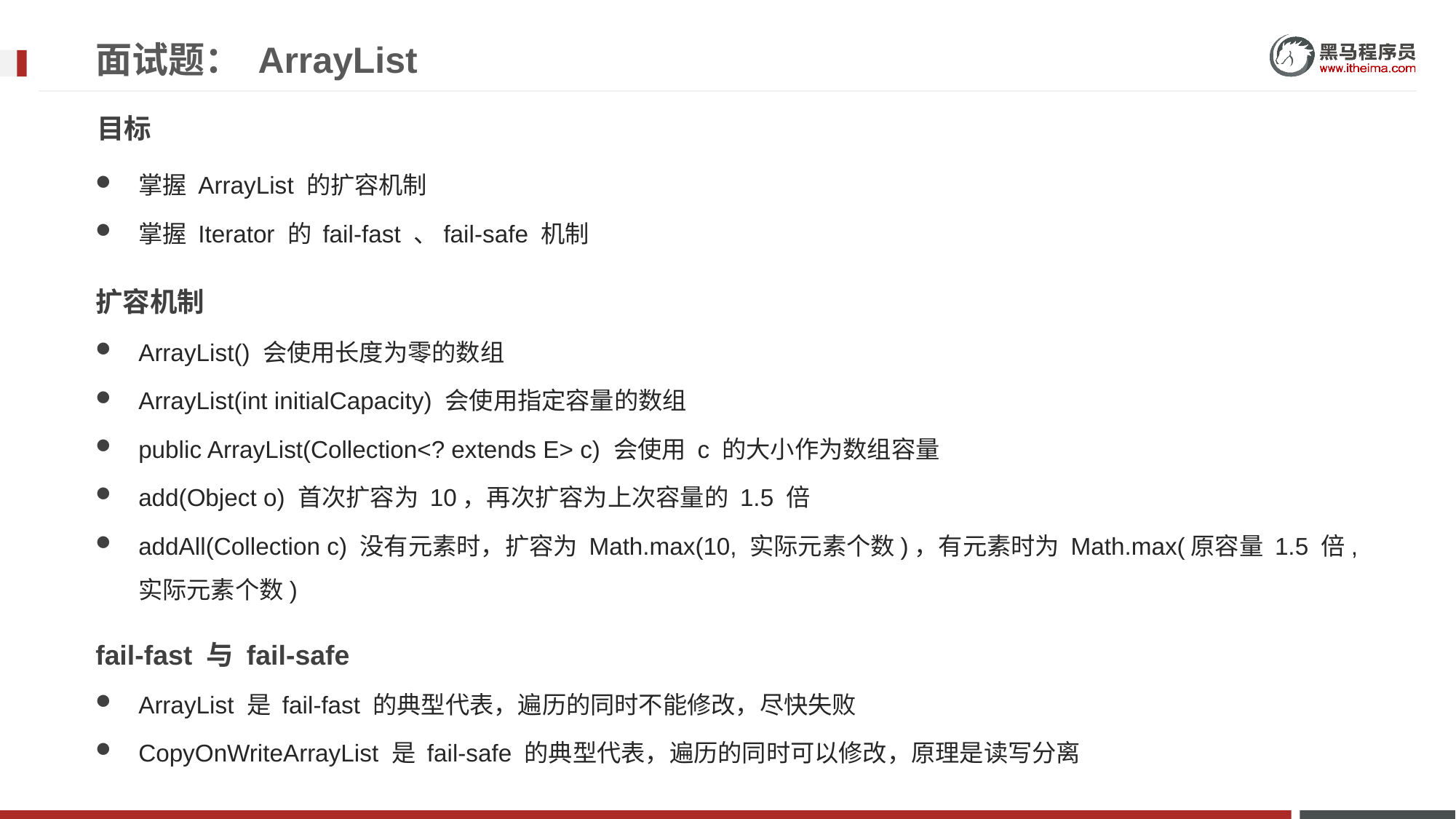

# 面试题： ArrayList
目标
掌握 ArrayList 的扩容机制
掌握 Iterator 的 fail-fast 、fail-safe 机制
扩容机制
ArrayList() 会使用长度为零的数组
ArrayList(int initialCapacity) 会使用指定容量的数组
public ArrayList(Collection<? extends E> c) 会使用 c 的大小作为数组容量
add(Object o) 首次扩容为 10，再次扩容为上次容量的 1.5 倍
addAll(Collection c) 没有元素时，扩容为 Math.max(10, 实际元素个数)，有元素时为 Math.max(原容量 1.5 倍, 实际元素个数)
fail-fast 与 fail-safe
ArrayList 是 fail-fast 的典型代表，遍历的同时不能修改，尽快失败
CopyOnWriteArrayList 是 fail-safe 的典型代表，遍历的同时可以修改，原理是读写分离